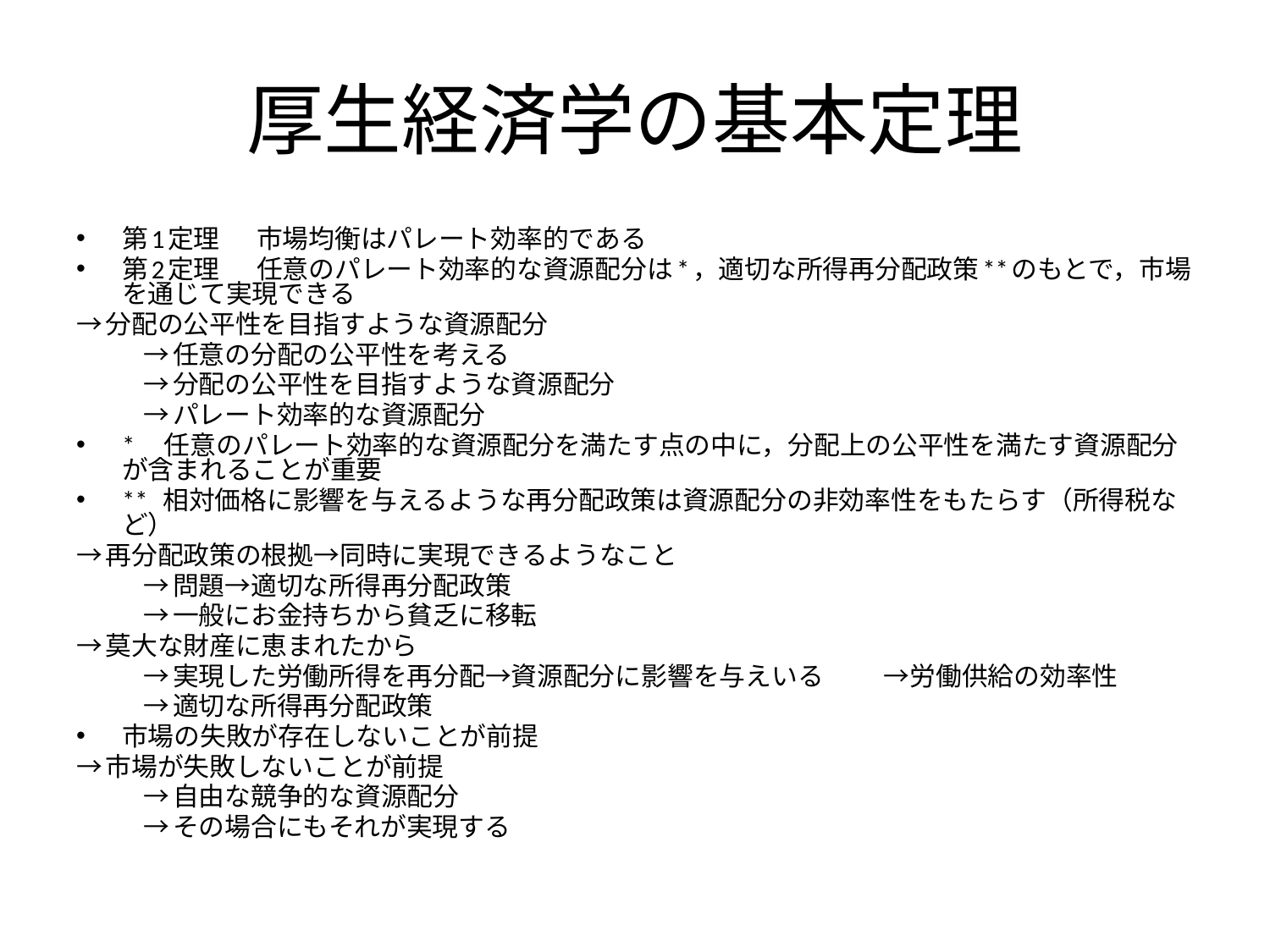

# 厚生経済学の基本定理
第1定理		市場均衡はパレート効率的である
第2定理		任意のパレート効率的な資源配分は*，適切な所得再分配政策**のもとで，市場を通じて実現できる
→分配の公平性を目指すような資源配分
	→任意の分配の公平性を考える
		→分配の公平性を目指すような資源配分
			→パレート効率的な資源配分
*　任意のパレート効率的な資源配分を満たす点の中に，分配上の公平性を満たす資源配分が含まれることが重要
**  相対価格に影響を与えるような再分配政策は資源配分の非効率性をもたらす（所得税など）
→再分配政策の根拠→同時に実現できるようなこと
	→問題→適切な所得再分配政策
			→一般にお金持ちから貧乏に移転
→莫大な財産に恵まれたから
		→実現した労働所得を再分配→資源配分に影響を与えいる	→労働供給の効率性
			→適切な所得再分配政策
市場の失敗が存在しないことが前提
→市場が失敗しないことが前提
	→自由な競争的な資源配分
		→その場合にもそれが実現する